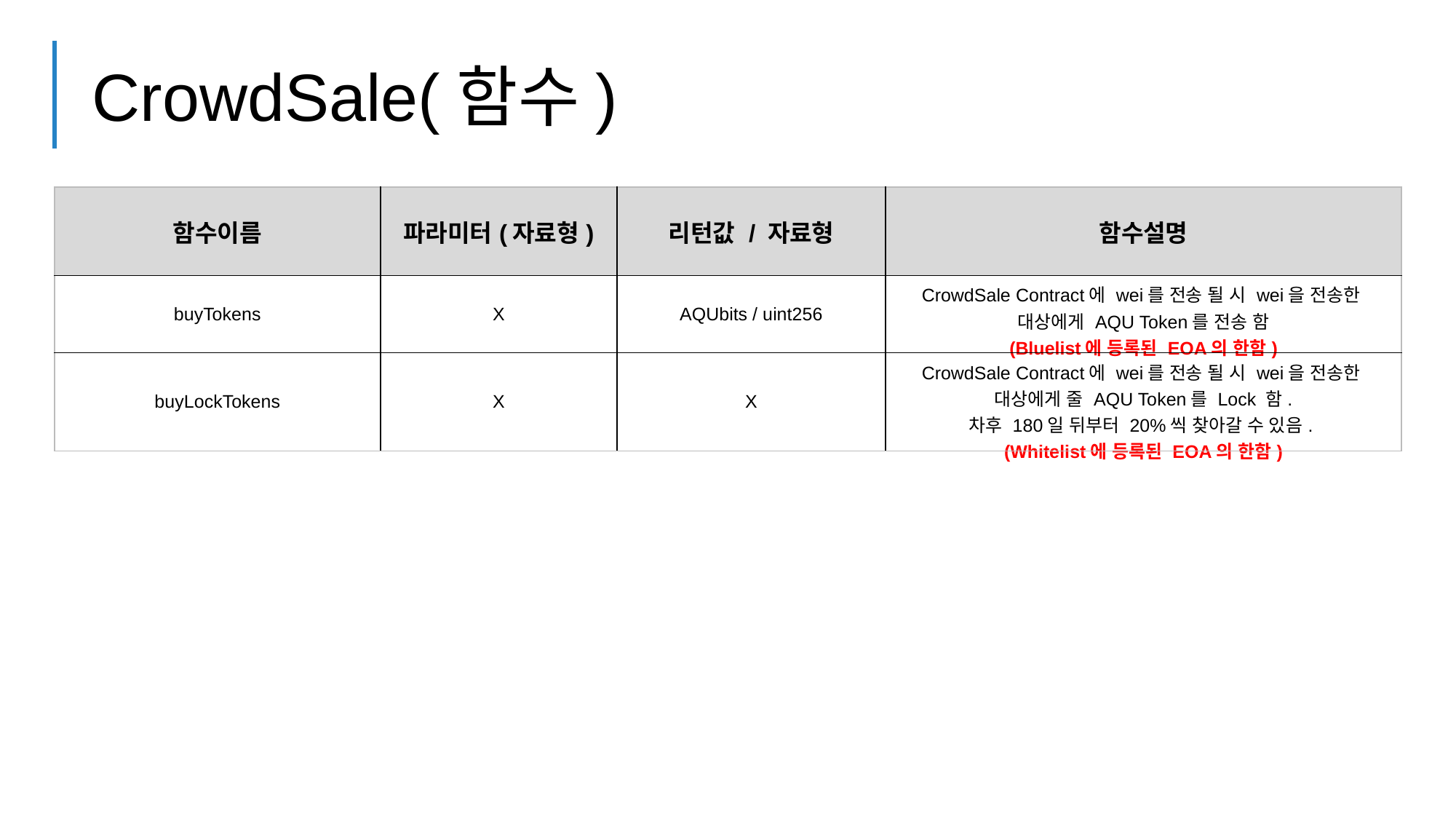

CrowdSale(함수)
| 함수이름 | 파라미터(자료형) | 리턴값 / 자료형 | 함수설명 |
| --- | --- | --- | --- |
| buyTokens | X | AQUbits / uint256 | CrowdSale Contract에 wei를 전송 될 시 wei을 전송한 대상에게 AQU Token를 전송 함 (Bluelist에 등록된 EOA의 한함) |
| buyLockTokens | X | X | CrowdSale Contract에 wei를 전송 될 시 wei을 전송한 대상에게 줄 AQU Token를 Lock 함. 차후 180일 뒤부터 20%씩 찾아갈 수 있음. (Whitelist에 등록된 EOA의 한함) |